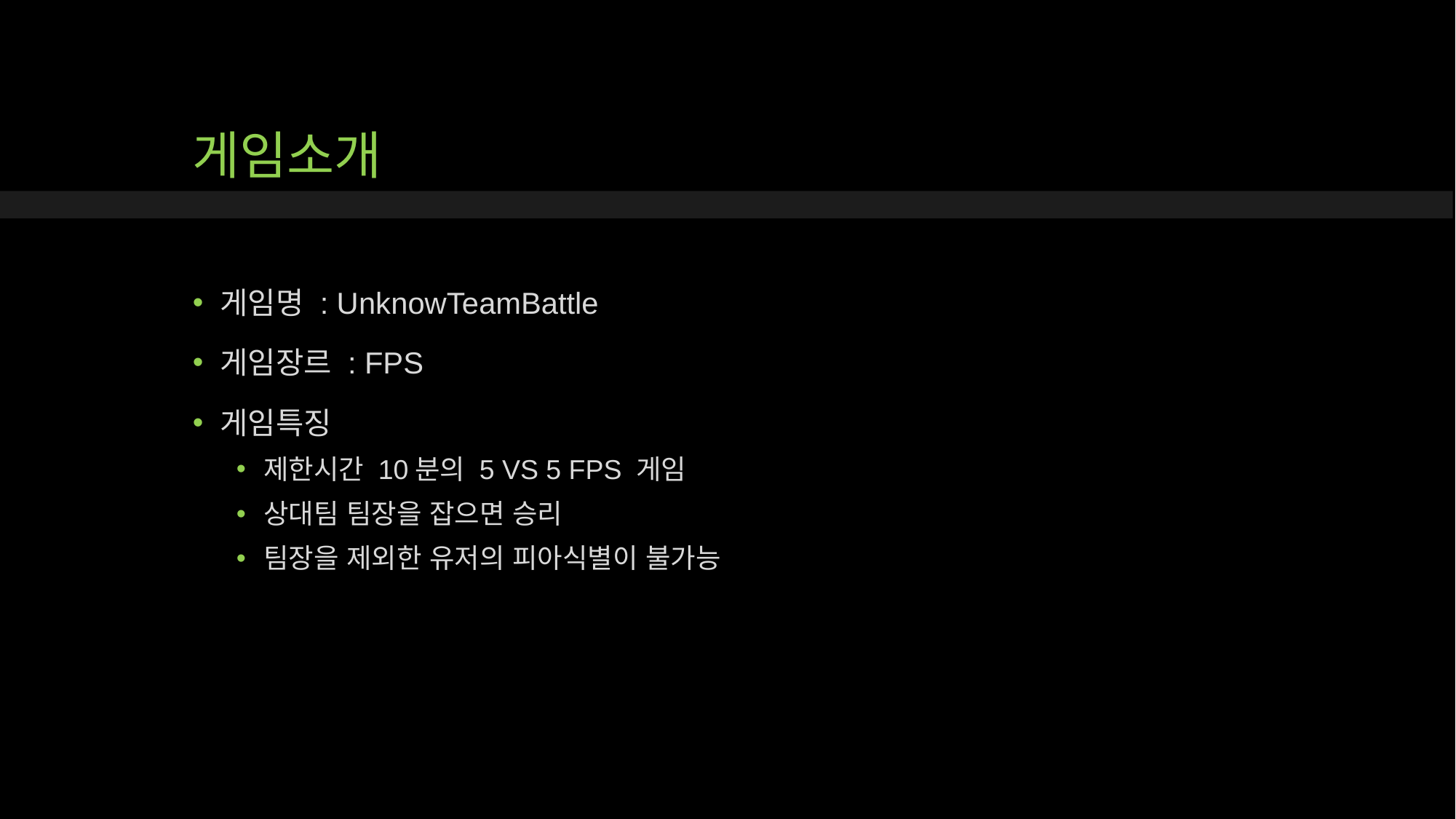

# 게임소개

게임명 : UnknowTeamBattle
게임장르 : FPS
게임특징
제한시간 10분의 5 VS 5 FPS 게임
상대팀 팀장을 잡으면 승리
팀장을 제외한 유저의 피아식별이 불가능